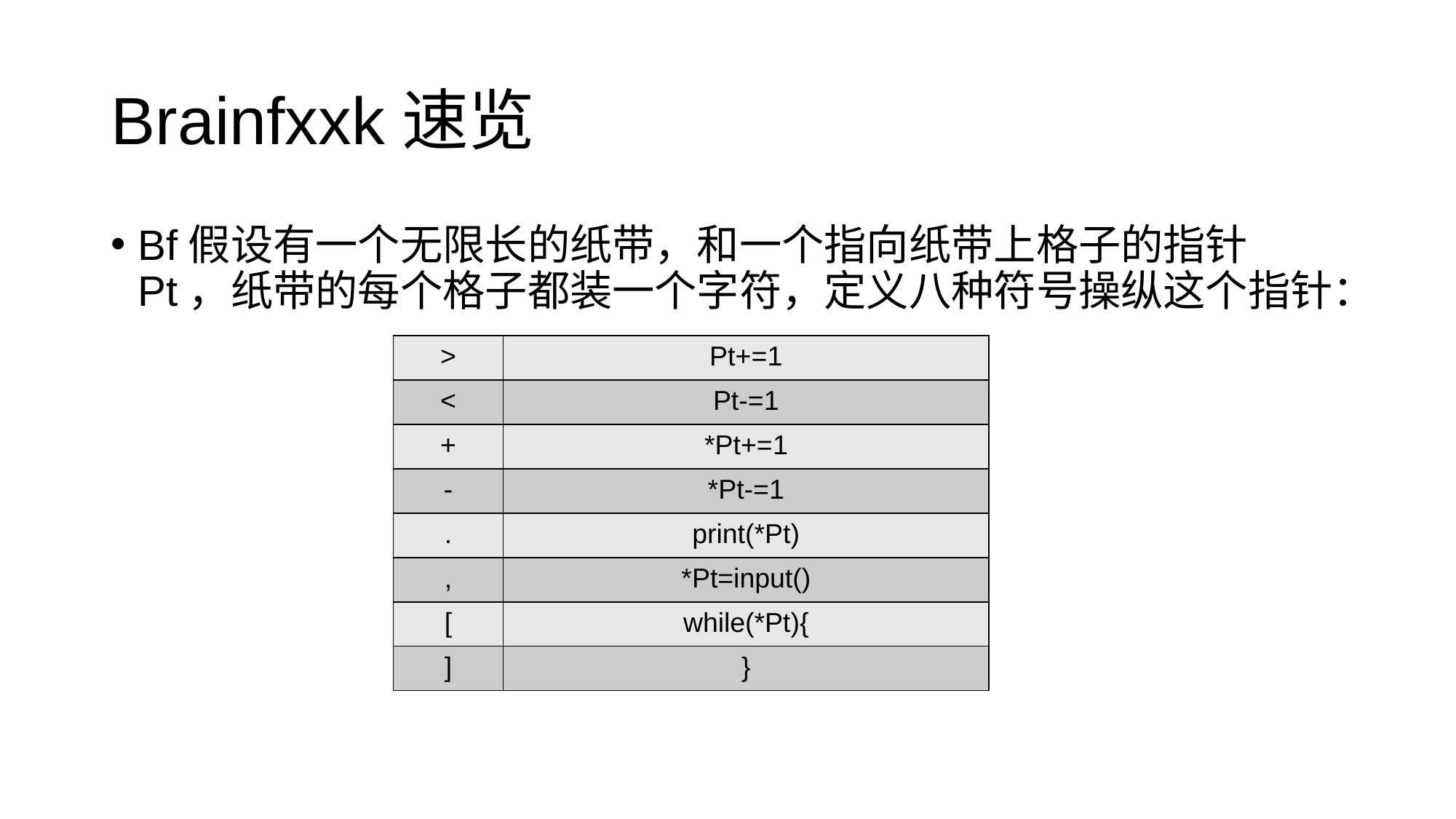

# Brainfxxk速览
Bf假设有一个无限长的纸带，和一个指向纸带上格子的指针Pt，纸带的每个格子都装一个字符，定义八种符号操纵这个指针：

| > | Pt+=1 |
| --- | --- |
| < | Pt-=1 |
| + | \*Pt+=1 |
| - | \*Pt-=1 |
| . | print(\*Pt) |
| , | \*Pt=input() |
| [ | while(\*Pt){ |
| ] | } |